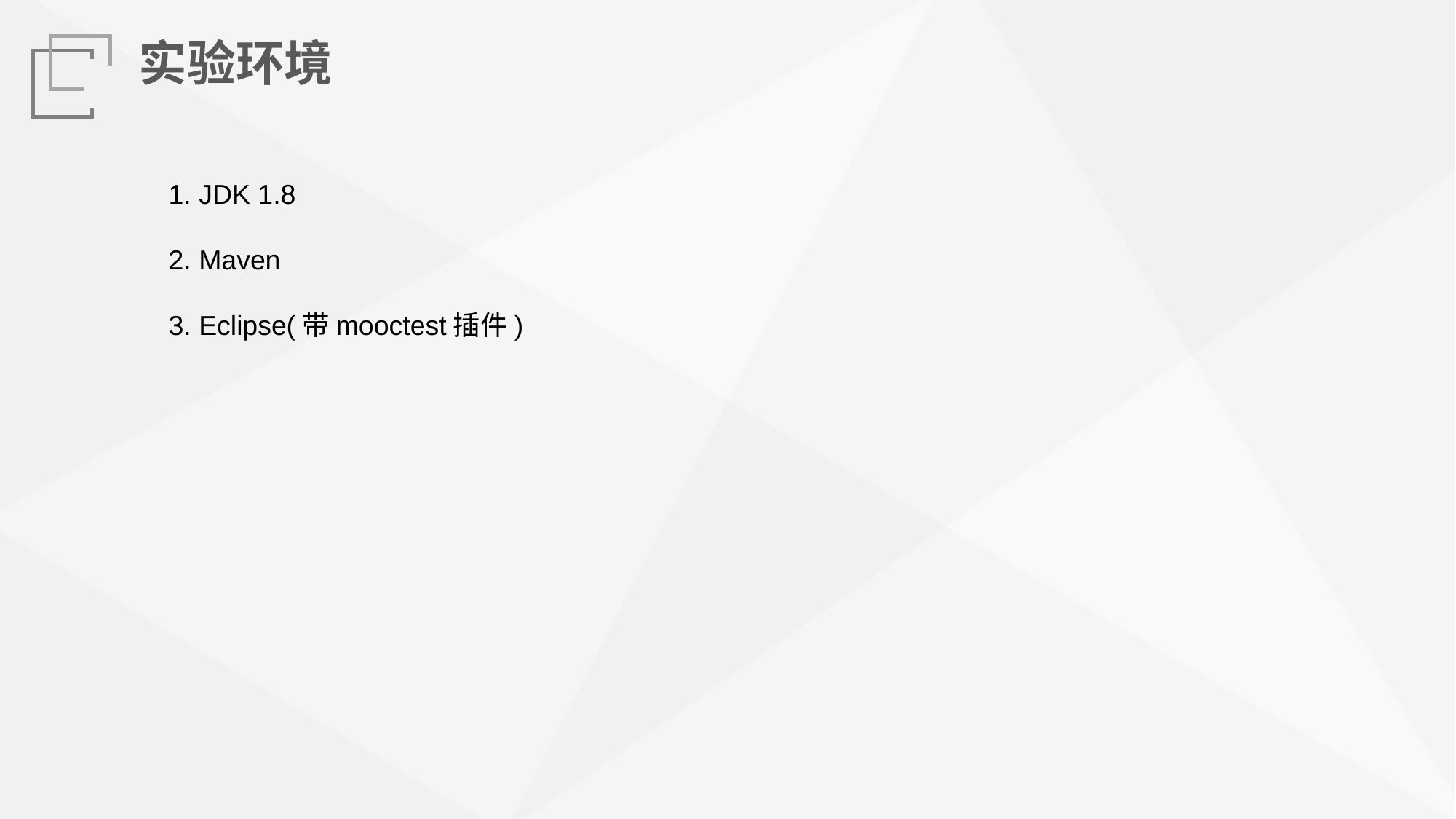

实验环境

1. JDK 1.8

2. Maven

3. Eclipse(带mooctest插件)